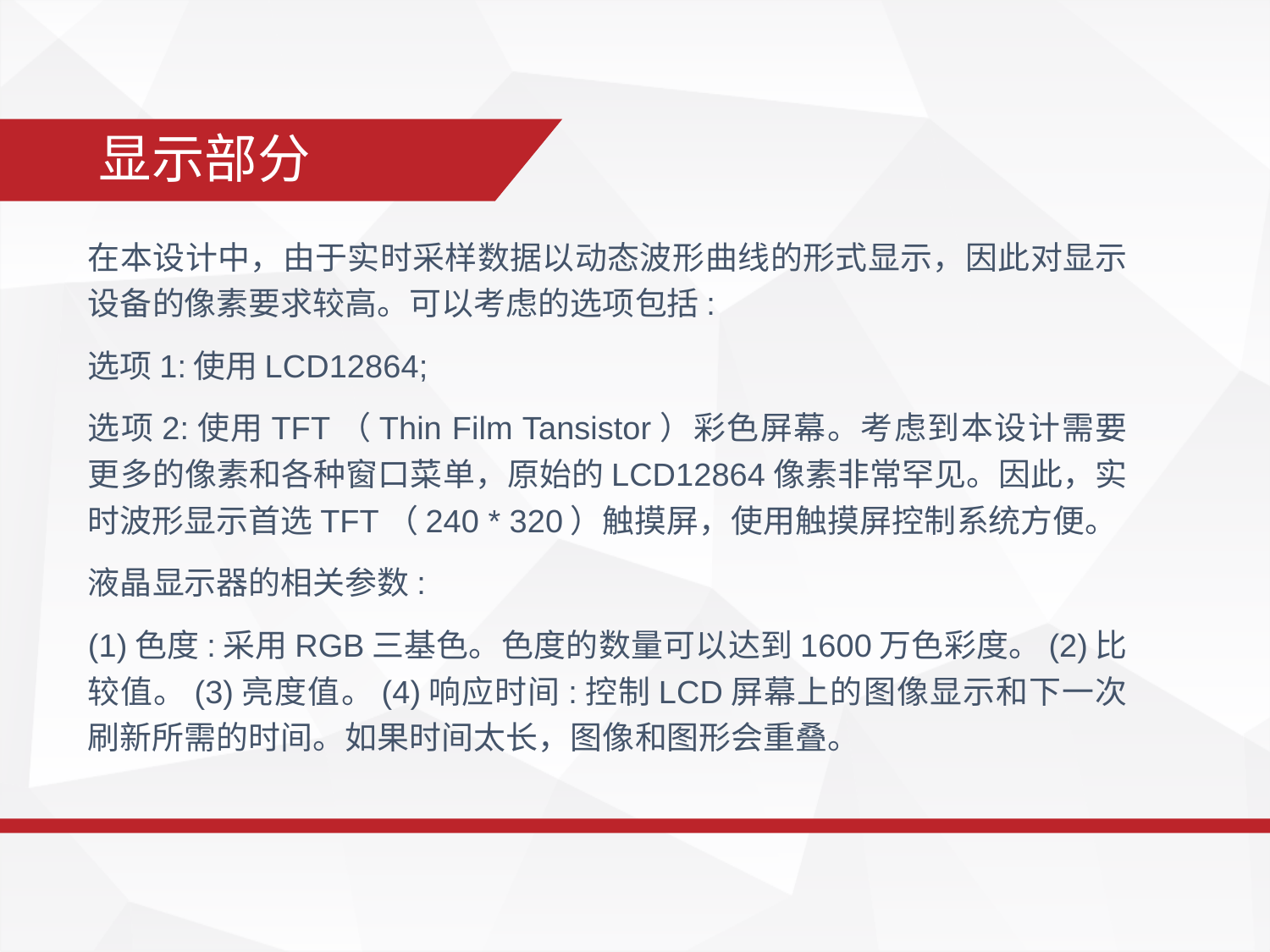

显示部分
在本设计中，由于实时采样数据以动态波形曲线的形式显示，因此对显示设备的像素要求较高。可以考虑的选项包括:
选项1:使用LCD12864;
选项2:使用TFT（Thin Film Tansistor）彩色屏幕。考虑到本设计需要更多的像素和各种窗口菜单，原始的LCD12864像素非常罕见。因此，实时波形显示首选TFT（240 * 320）触摸屏，使用触摸屏控制系统方便。
液晶显示器的相关参数:
(1)色度:采用RGB三基色。色度的数量可以达到1600万色彩度。(2)比较值。(3)亮度值。(4)响应时间:控制LCD屏幕上的图像显示和下一次刷新所需的时间。如果时间太长，图像和图形会重叠。